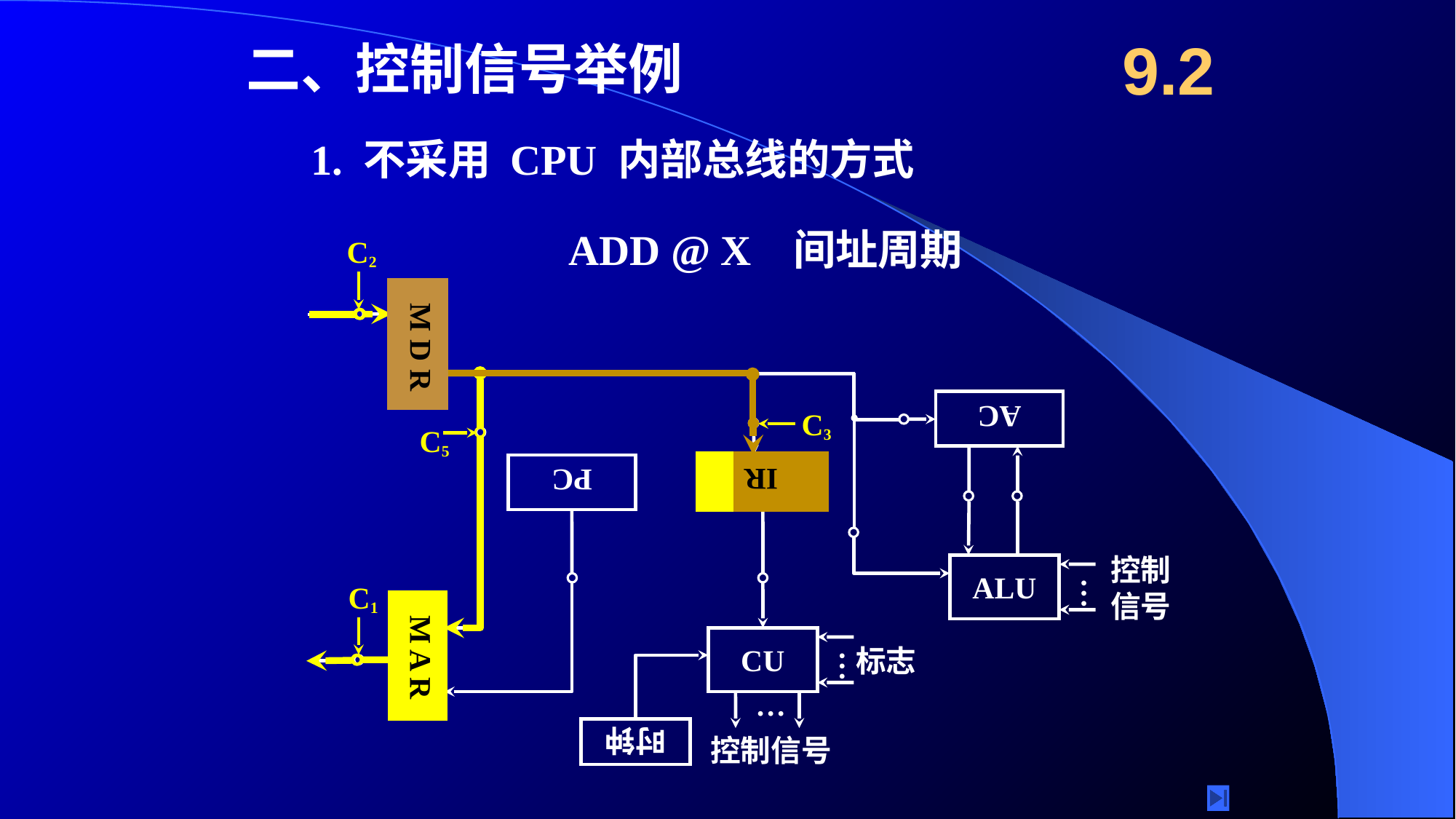

9.2
二、控制信号举例
1. 不采用 CPU 内部总线的方式
ADD @ X   间址周期
C2

    M D R

AC

PC
IR

控制
信号
ALU

…

    M A R
CU
标志

…

…

时钟
控制信号
    M D R
    M D R

C3

C5

IR

C1

    M A R